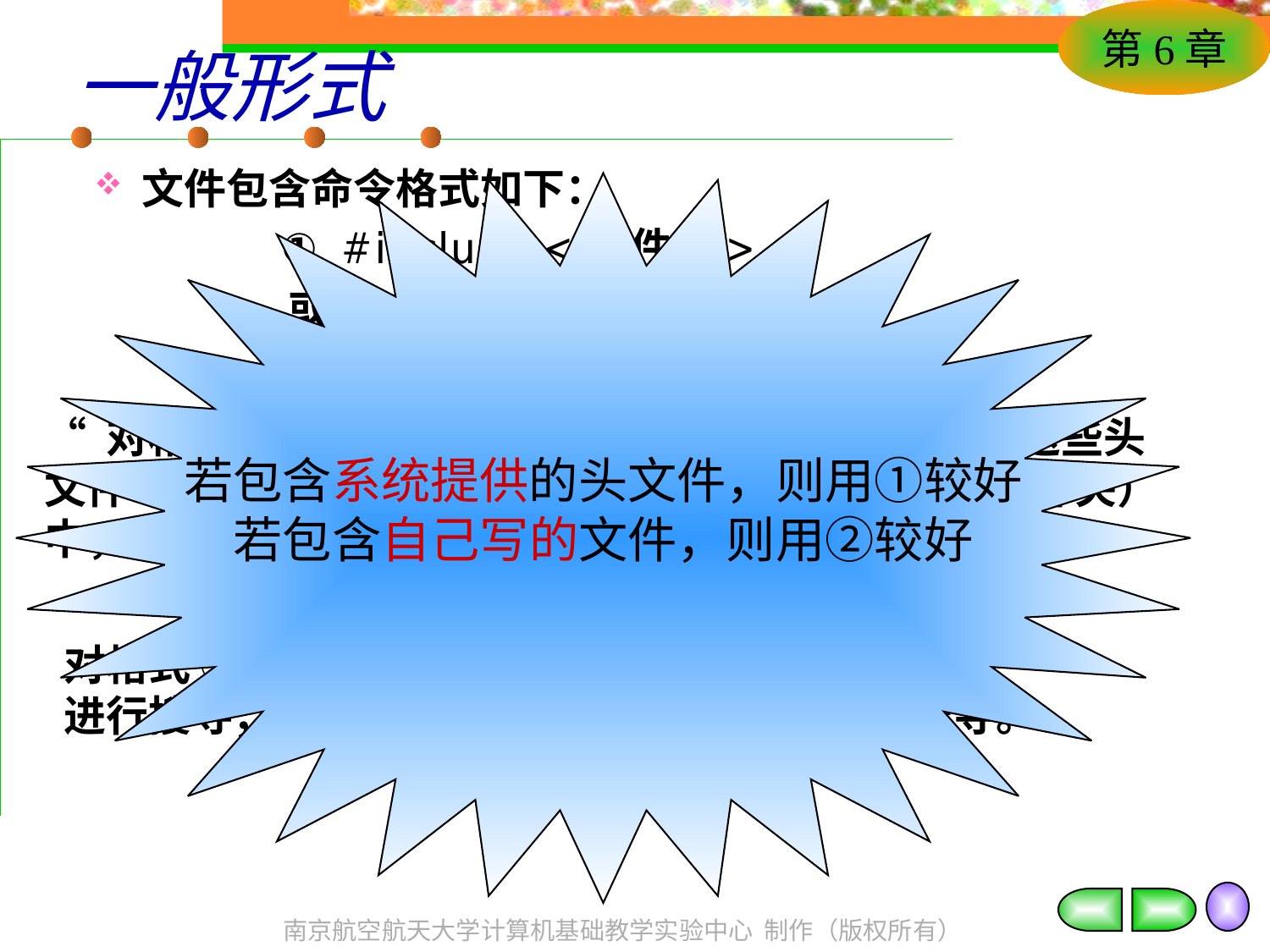

# 一般形式
文件包含命令格式如下：
		 ①  #include <文件名>
		 或
		 ② #include "文件名"
若包含系统提供的头文件，则用①较好
若包含自己写的文件，则用②较好

“ 对格式① 一般用于嵌入C++系统提供的头文件，这些头文件一般存放于C++系统标准头文件包含目录（即文件夹）中，不同的C++编译系统，头文件包含目录不同。
对格式 ②则首先在文件所在当前工作目录中
进行搜寻；如果搜寻不到，再按标准方式进行搜寻。